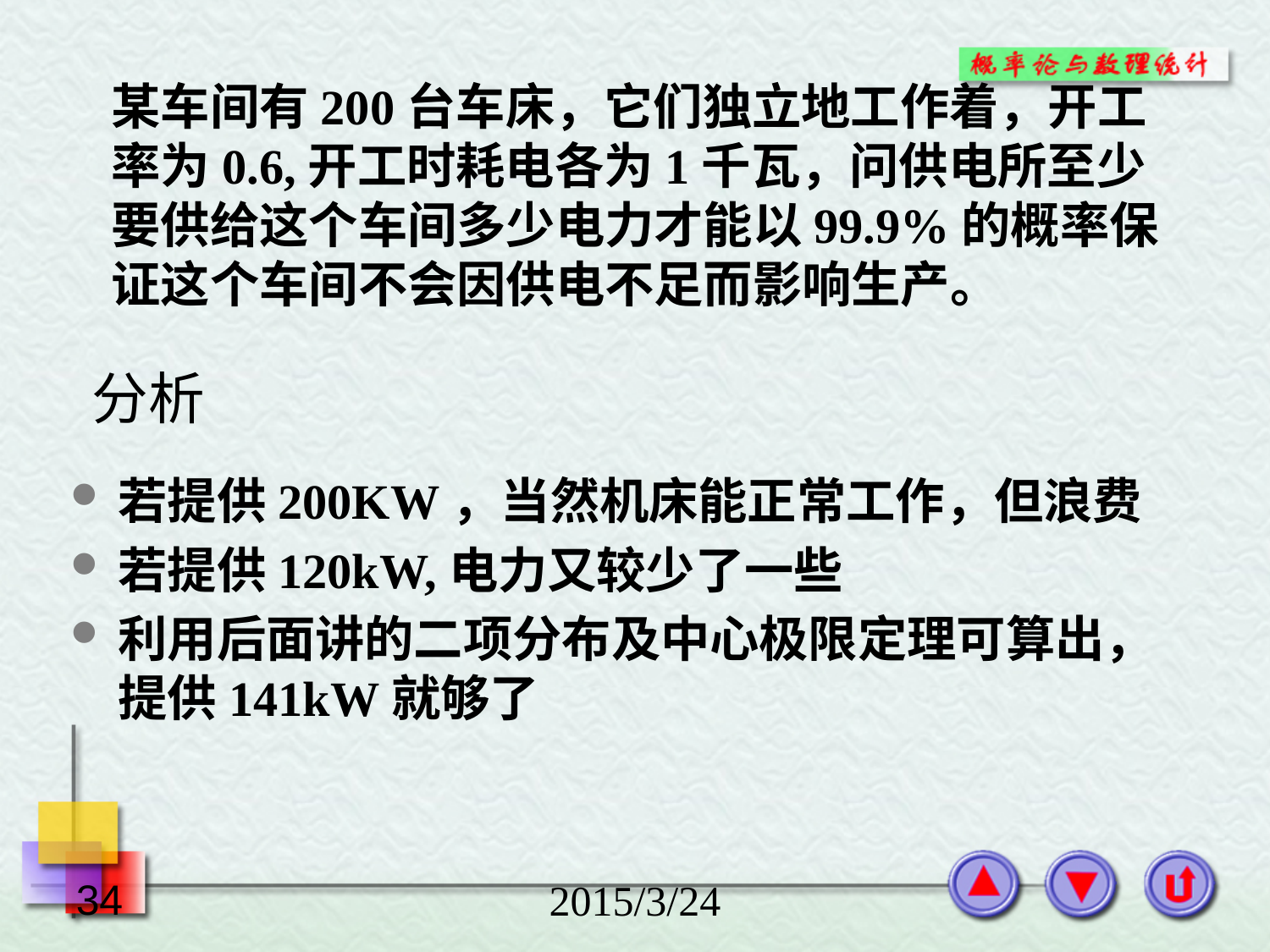

某车间有200台车床，它们独立地工作着，开工率为0.6,开工时耗电各为1千瓦，问供电所至少要供给这个车间多少电力才能以99.9%的概率保证这个车间不会因供电不足而影响生产。
分析
若提供200KW，当然机床能正常工作，但浪费
若提供120kW,电力又较少了一些
利用后面讲的二项分布及中心极限定理可算出，提供141kW就够了
34
2015/3/24